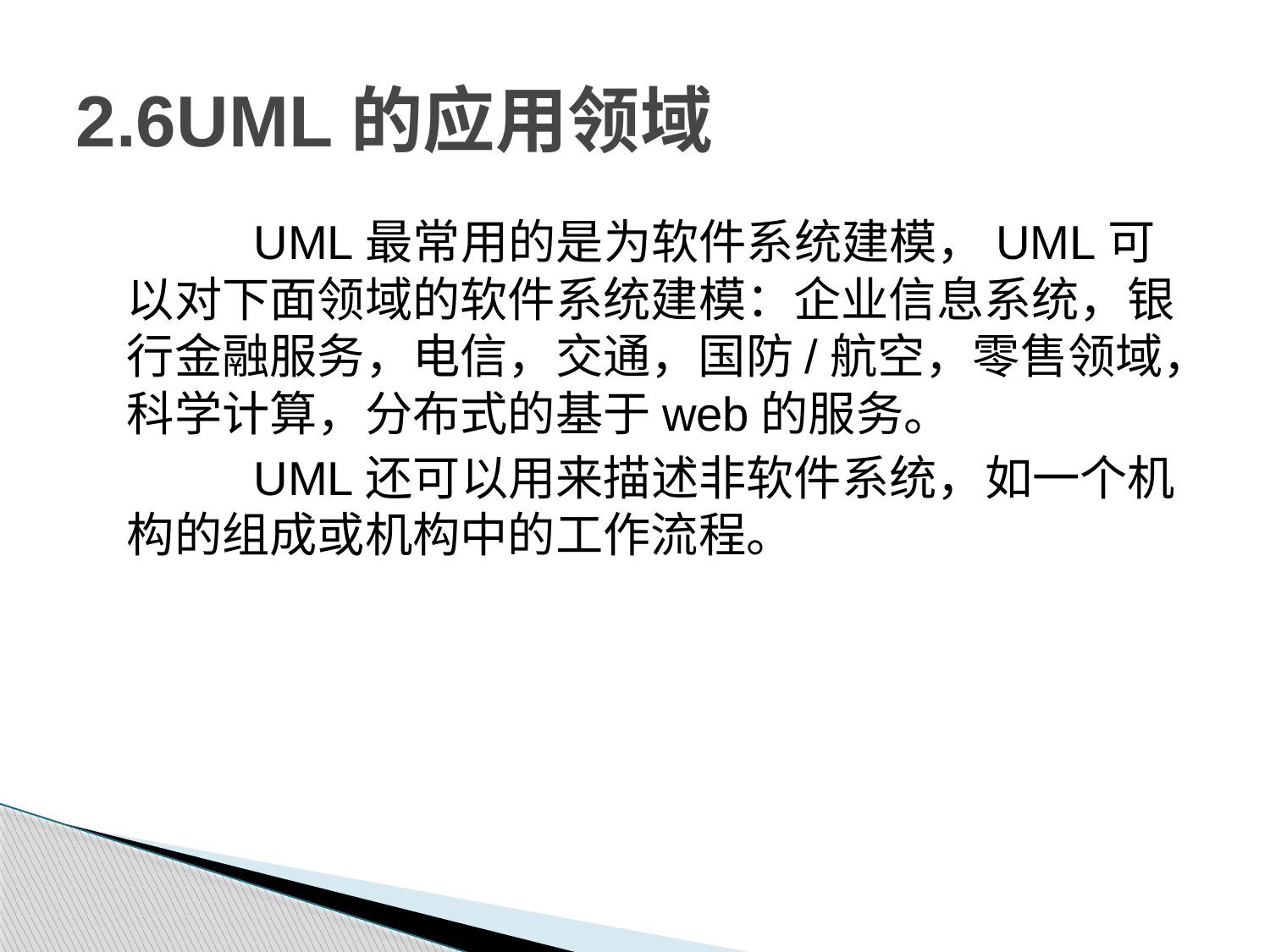

# 2.6UML的应用领域
		UML最常用的是为软件系统建模，UML可以对下面领域的软件系统建模：企业信息系统，银行金融服务，电信，交通，国防/航空，零售领域，科学计算，分布式的基于web的服务。
		UML还可以用来描述非软件系统，如一个机构的组成或机构中的工作流程。